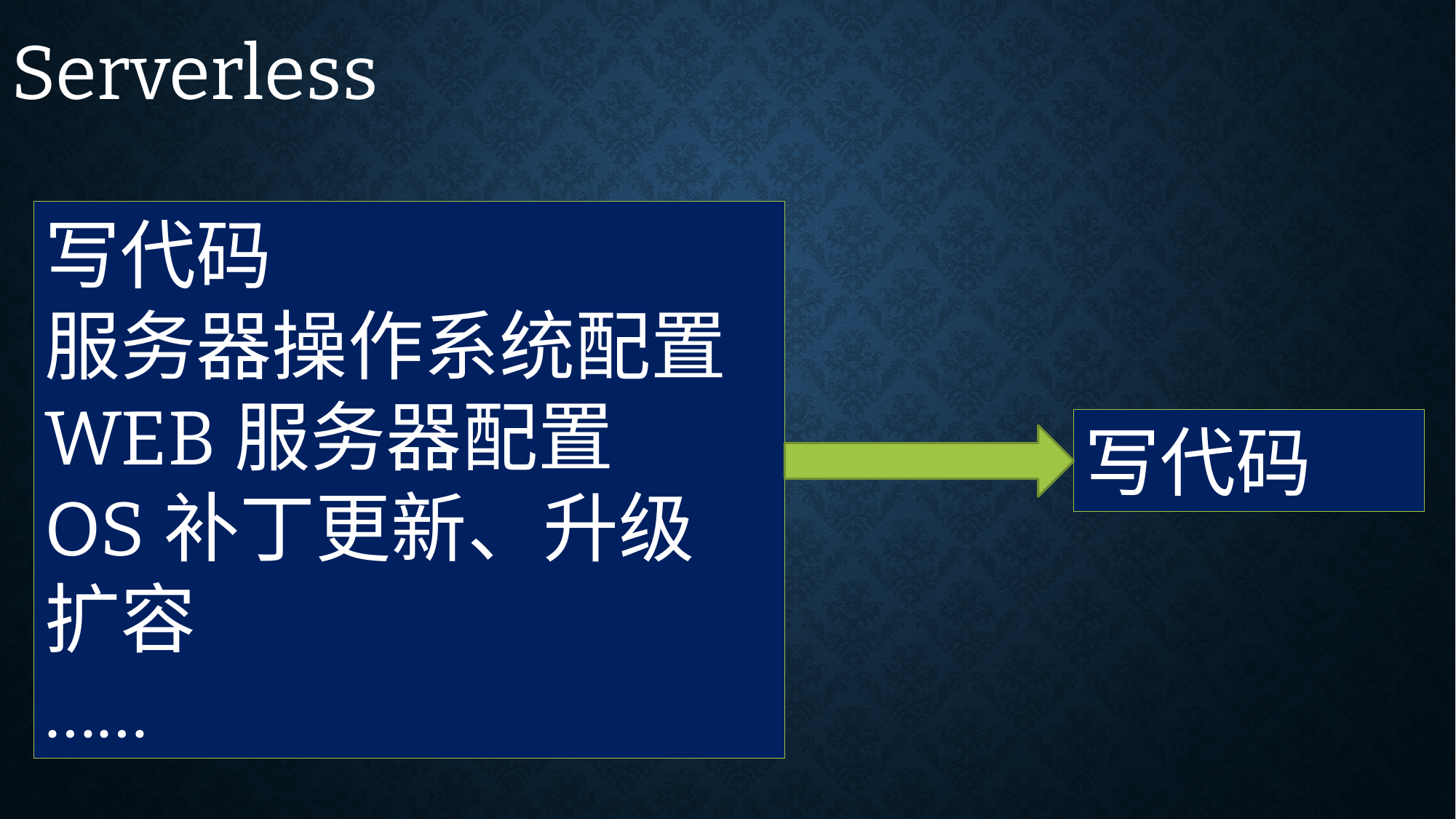

Serverless
写代码
服务器操作系统配置
WEB服务器配置
OS补丁更新、升级
扩容
……
写代码